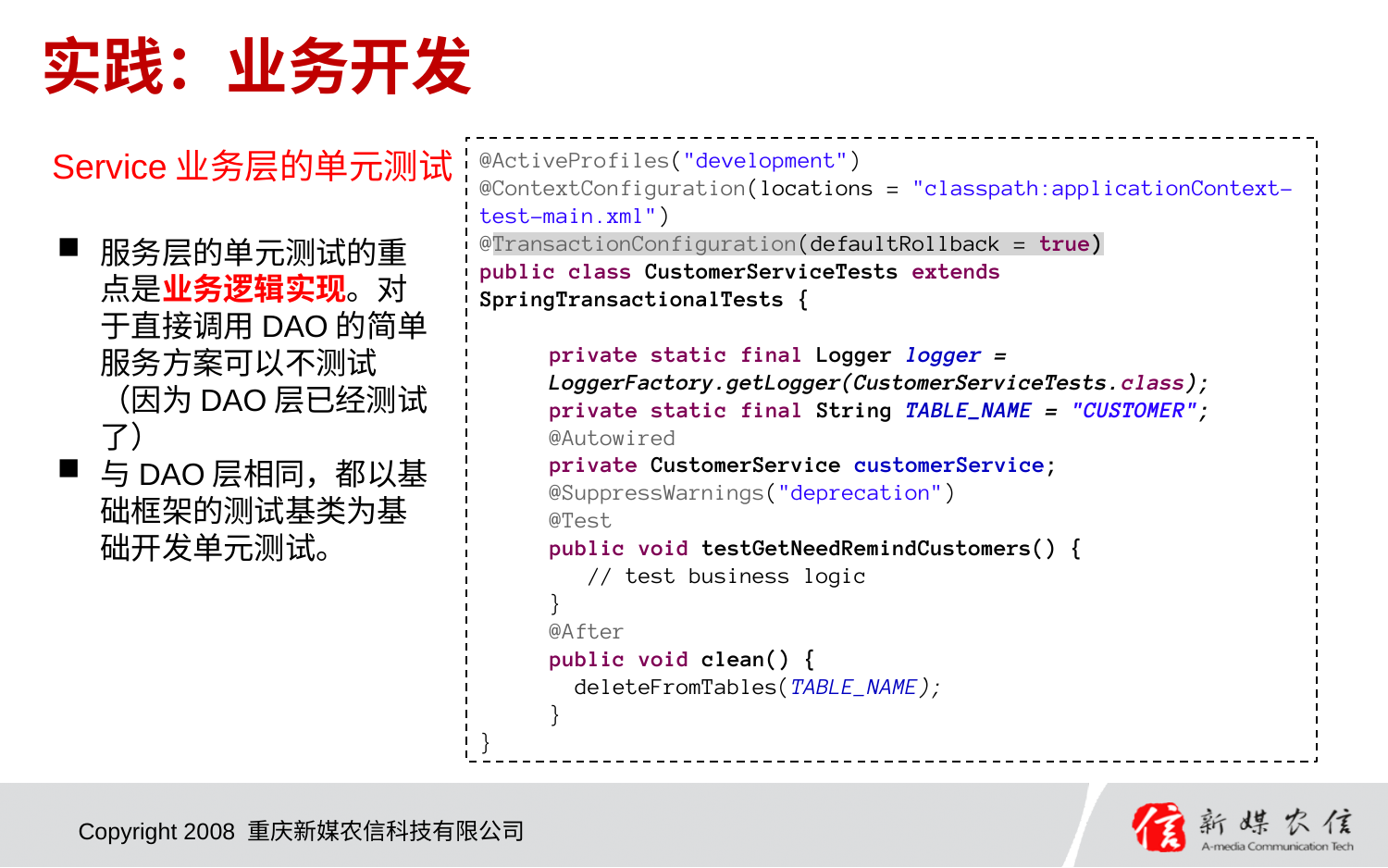

# 实践：业务开发
Service业务层的单元测试
@ActiveProfiles("development")
@ContextConfiguration(locations = "classpath:applicationContext-test-main.xml")
@TransactionConfiguration(defaultRollback = true)
public class CustomerServiceTests extends SpringTransactionalTests {

private static final Logger logger = LoggerFactory.getLogger(CustomerServiceTests.class);
private static final String TABLE_NAME = "CUSTOMER";
@Autowired
private CustomerService customerService;
@SuppressWarnings("deprecation")
@Test
public void testGetNeedRemindCustomers() {
   // test business logic
}
@After
public void clean() {
  deleteFromTables(TABLE_NAME);
}
}
服务层的单元测试的重点是业务逻辑实现。对于直接调用DAO的简单服务方案可以不测试（因为DAO层已经测试了）
与DAO层相同，都以基础框架的测试基类为基础开发单元测试。